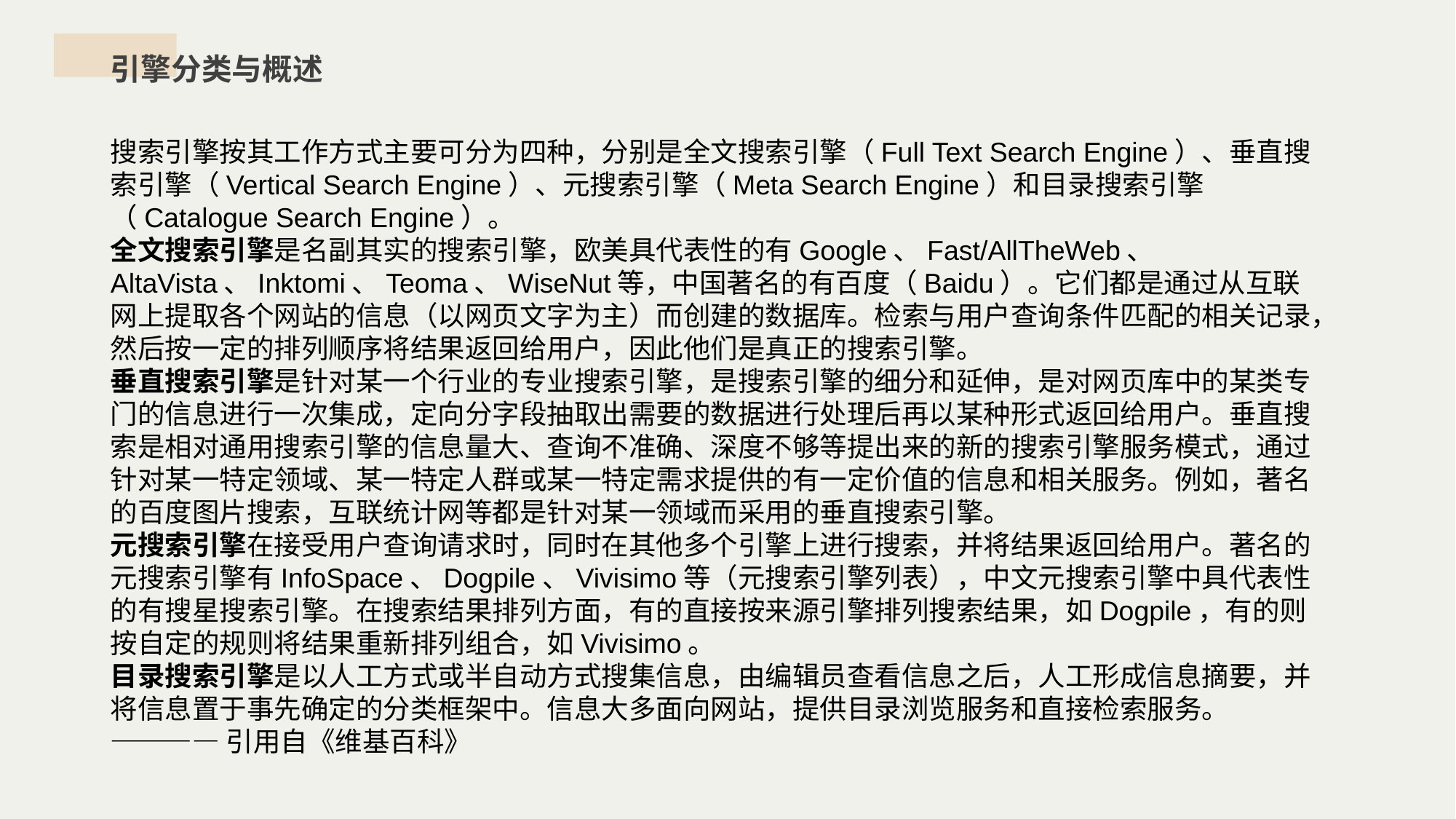

引擎分类与概述

搜索引擎按其工作方式主要可分为四种，分别是全文搜索引擎（Full Text Search Engine）、垂直搜索引擎（Vertical Search Engine）、元搜索引擎（Meta Search Engine）和目录搜索引擎（Catalogue Search Engine）。
全文搜索引擎是名副其实的搜索引擎，欧美具代表性的有Google、Fast/AllTheWeb、 AltaVista、Inktomi、Teoma、WiseNut等，中国著名的有百度（Baidu）。它们都是通过从互联网上提取各个网站的信息（以网页文字为主）而创建的数据库。检索与用户查询条件匹配的相关记录，然后按一定的排列顺序将结果返回给用户，因此他们是真正的搜索引擎。
垂直搜索引擎是针对某一个行业的专业搜索引擎，是搜索引擎的细分和延伸，是对网页库中的某类专门的信息进行一次集成，定向分字段抽取出需要的数据进行处理后再以某种形式返回给用户。垂直搜索是相对通用搜索引擎的信息量大、查询不准确、深度不够等提出来的新的搜索引擎服务模式，通过针对某一特定领域、某一特定人群或某一特定需求提供的有一定价值的信息和相关服务。例如，著名的百度图片搜索，互联统计网等都是针对某一领域而采用的垂直搜索引擎。
元搜索引擎在接受用户查询请求时，同时在其他多个引擎上进行搜索，并将结果返回给用户。著名的元搜索引擎有InfoSpace、Dogpile、Vivisimo等（元搜索引擎列表），中文元搜索引擎中具代表性的有搜星搜索引擎。在搜索结果排列方面，有的直接按来源引擎排列搜索结果，如Dogpile，有的则按自定的规则将结果重新排列组合，如Vivisimo。
目录搜索引擎是以人工方式或半自动方式搜集信息，由编辑员查看信息之后，人工形成信息摘要，并将信息置于事先确定的分类框架中。信息大多面向网站，提供目录浏览服务和直接检索服务。
————引用自《维基百科》